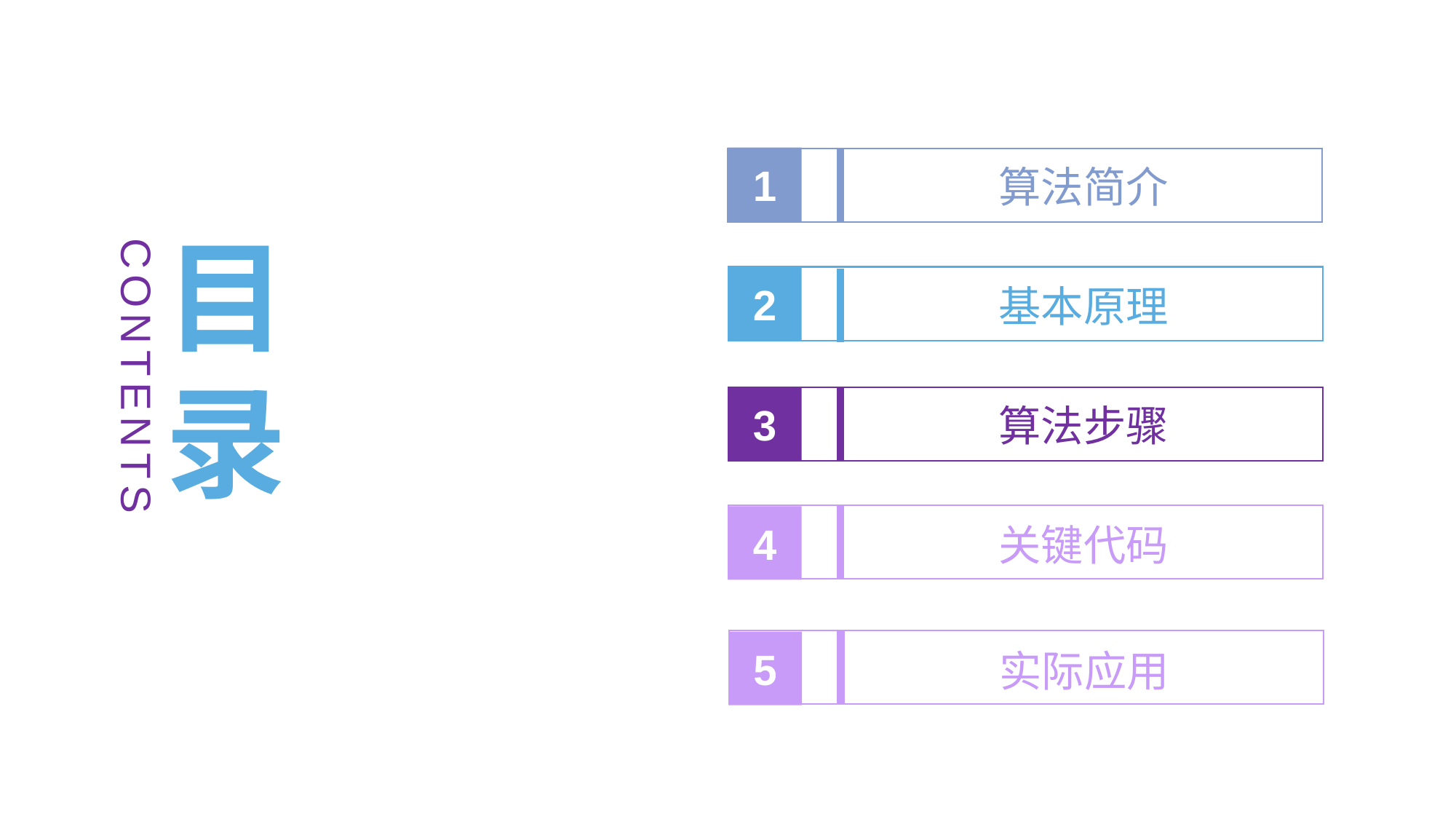

1

算法简介
目
录

2
基本原理
CONTENTS
3

算法步骤

4
关键代码

5
实际应用